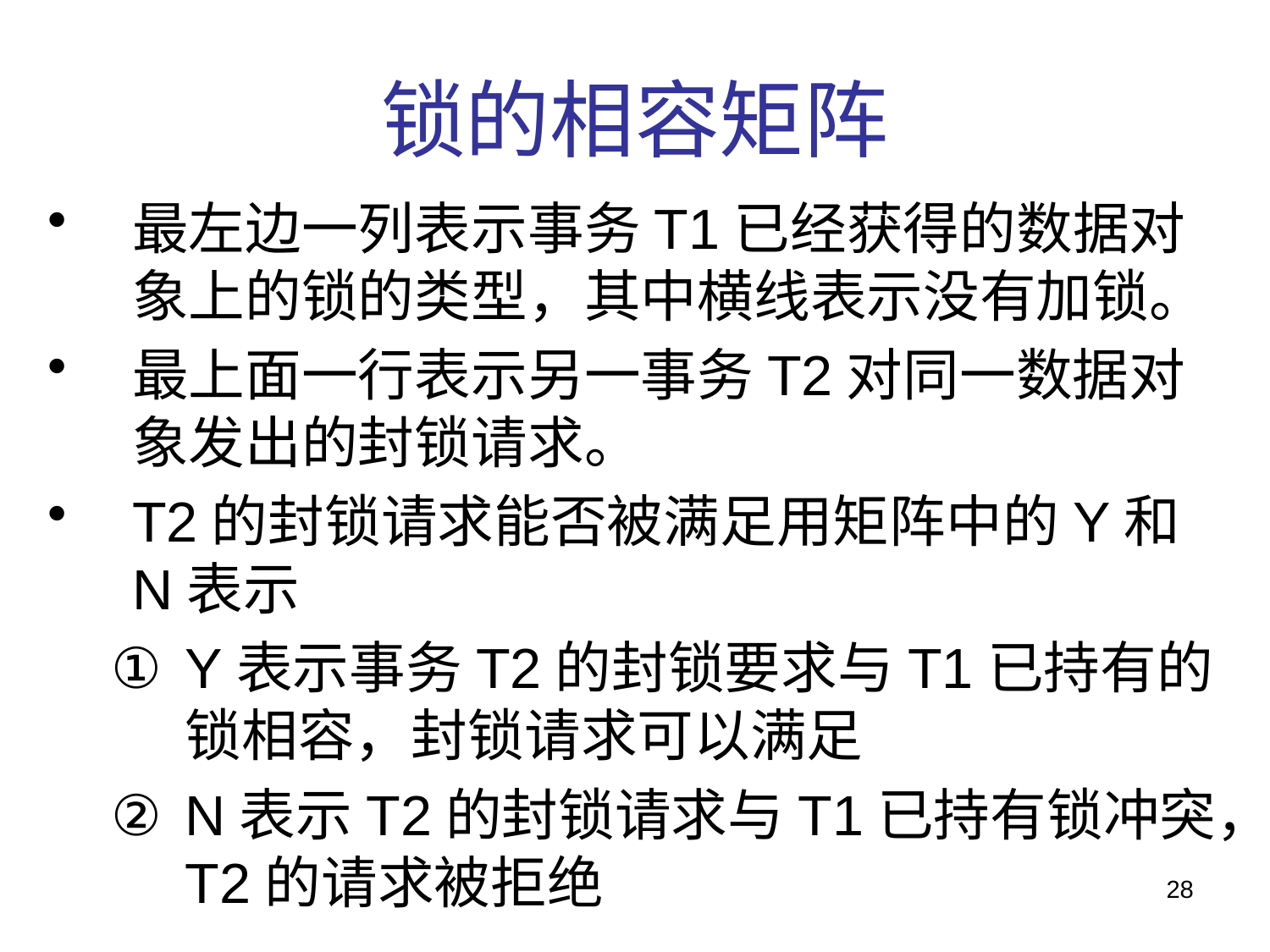

# 锁的相容矩阵
最左边一列表示事务T1已经获得的数据对象上的锁的类型，其中横线表示没有加锁。
最上面一行表示另一事务T2对同一数据对象发出的封锁请求。
T2的封锁请求能否被满足用矩阵中的Y和N表示
Y表示事务T2的封锁要求与T1已持有的锁相容，封锁请求可以满足
N表示T2的封锁请求与T1已持有锁冲突，T2的请求被拒绝
28